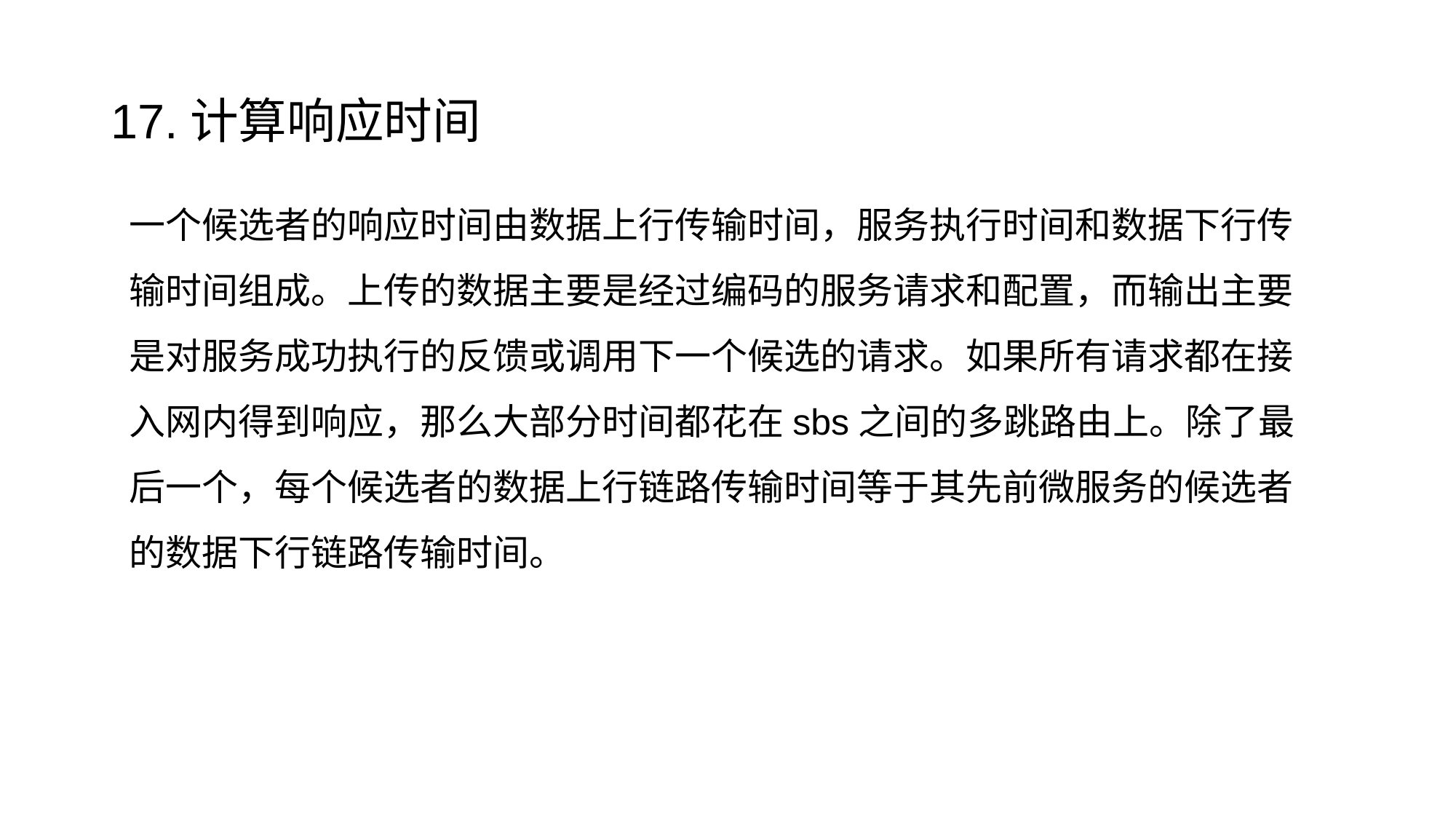

# 17.计算响应时间
一个候选者的响应时间由数据上行传输时间，服务执行时间和数据下行传输时间组成。上传的数据主要是经过编码的服务请求和配置，而输出主要是对服务成功执行的反馈或调用下一个候选的请求。如果所有请求都在接入网内得到响应，那么大部分时间都花在sbs之间的多跳路由上。除了最后一个，每个候选者的数据上行链路传输时间等于其先前微服务的候选者的数据下行链路传输时间。